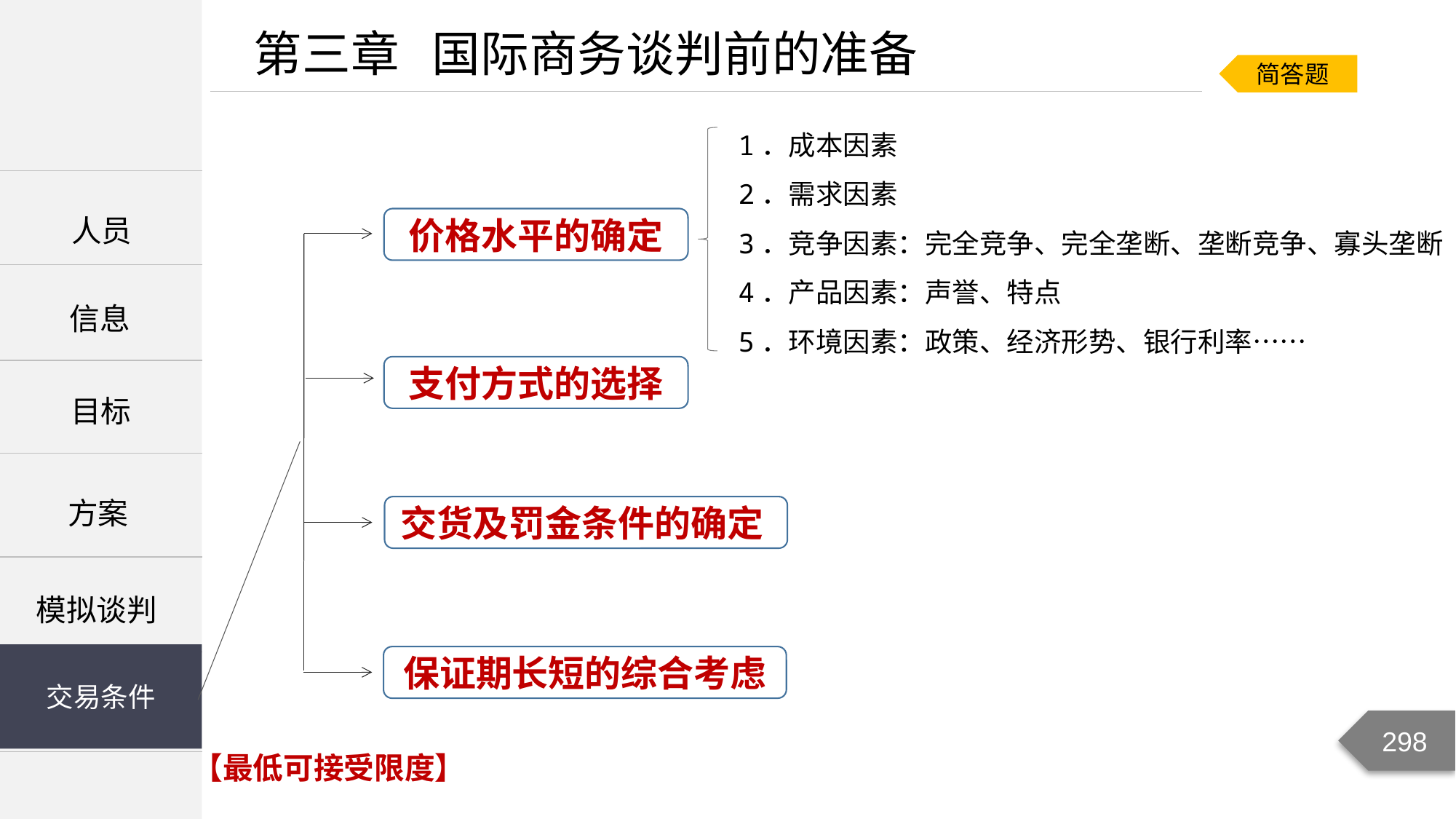

第三章   国际商务谈判前的准备
简答题
1．成本因素
2．需求因素
3．竞争因素：完全竞争、完全垄断、垄断竞争、寡头垄断
4．产品因素：声誉、特点
5．环境因素：政策、经济形势、银行利率……

|  |
| --- |
|  |
|  |
人员
价格水平的确定

信息
支付方式的选择
目标
方案
交货及罚金条件的确定
模拟谈判
交易条件

保证期长短的综合考虑
交易条件
298
【最低可接受限度】